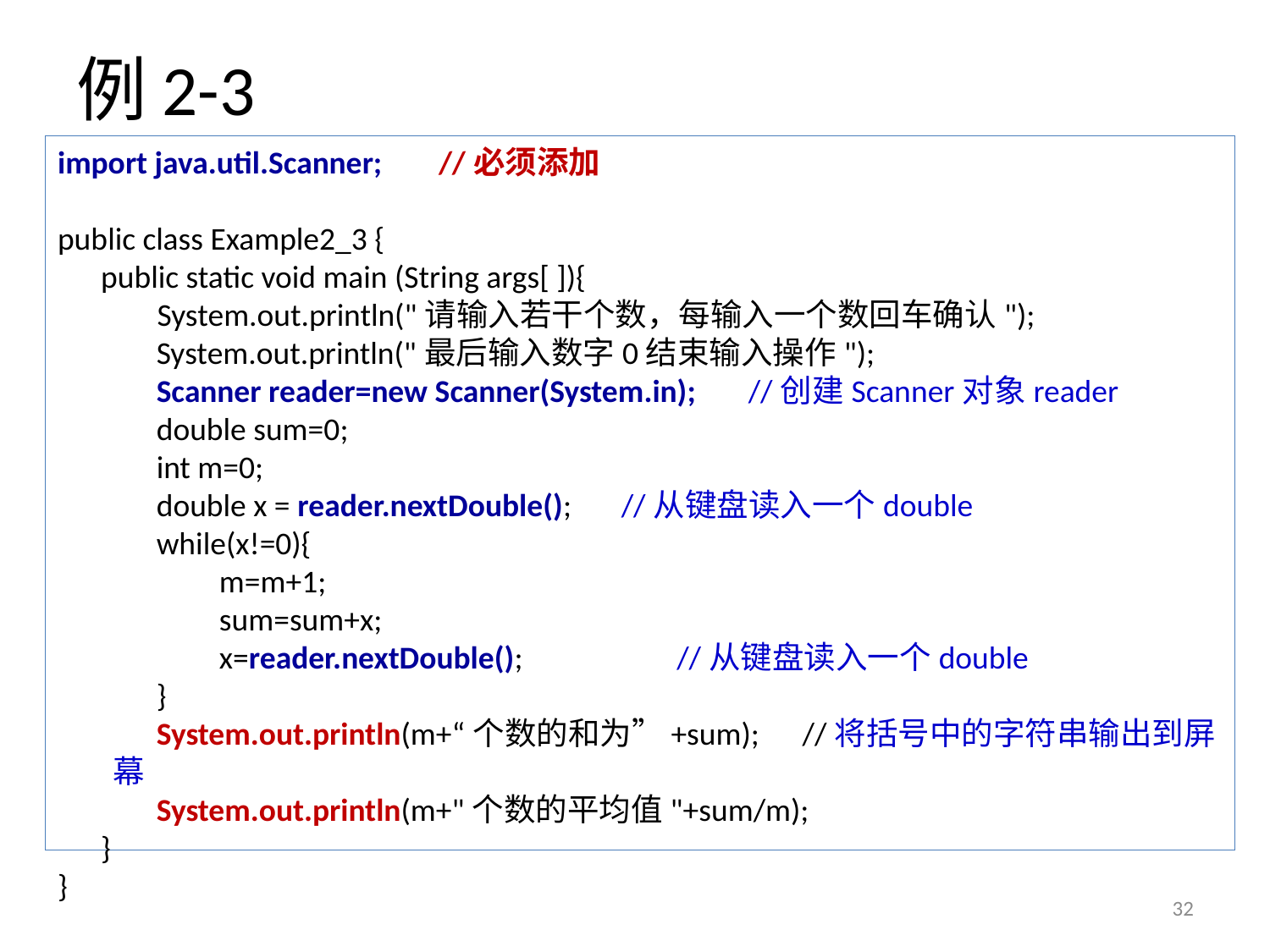

# 例2-3
import java.util.Scanner;	//必须添加

public class Example2_3 {
      public static void main (String args[ ]){
        System.out.println("请输入若干个数，每输入一个数回车确认");
      System.out.println("最后输入数字0结束输入操作");
      Scanner reader=new Scanner(System.in); 	//创建Scanner对象reader
      double sum=0;
      int m=0;
      double x = reader.nextDouble();	//从键盘读入一个double
      while(x!=0){
       m=m+1;
       sum=sum+x;
       x=reader.nextDouble(); 		//从键盘读入一个double
      }
      System.out.println(m+“个数的和为”+sum);      //将括号中的字符串输出到屏幕
      System.out.println(m+"个数的平均值"+sum/m);
      }
}
32